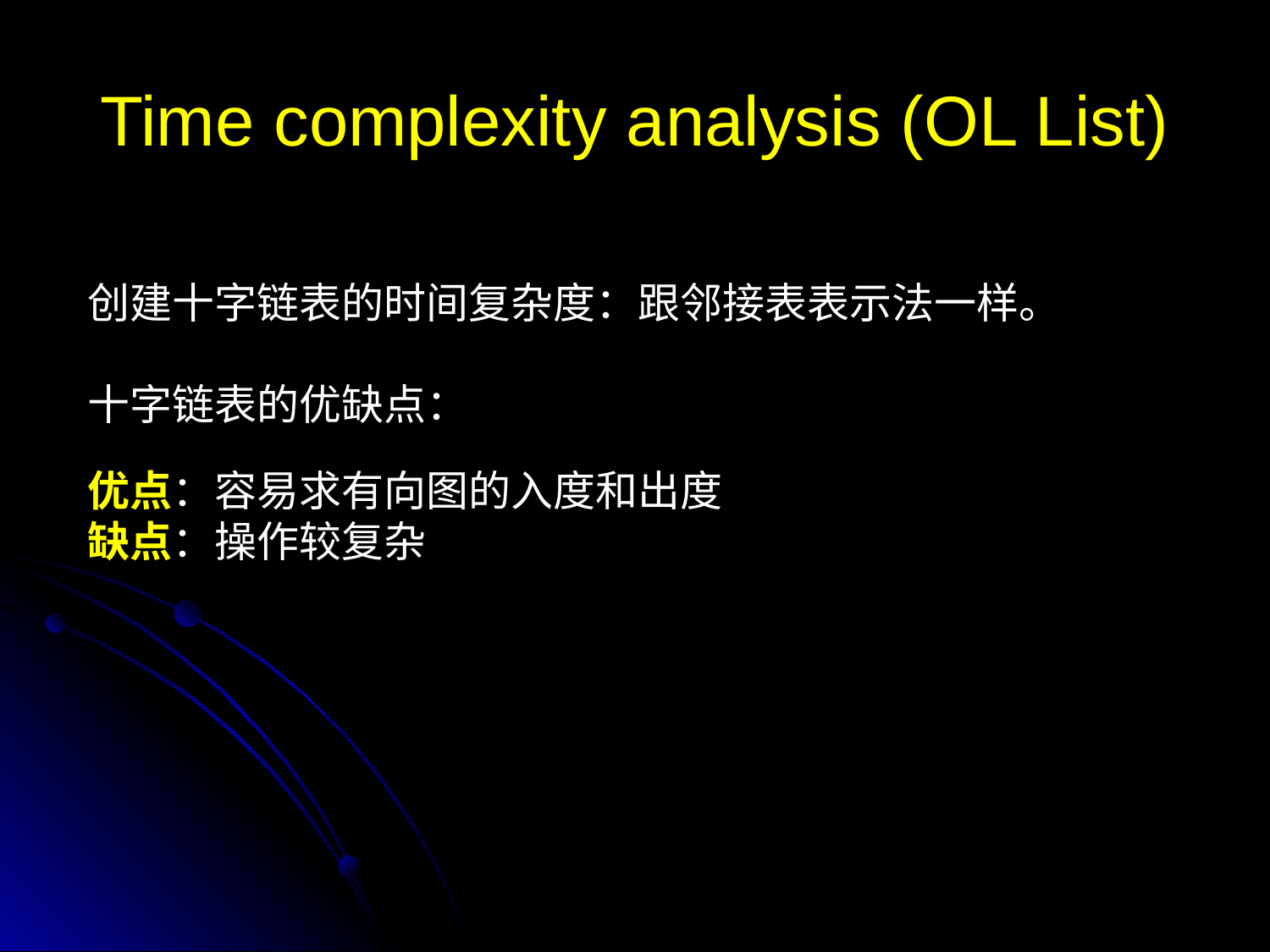

# Time complexity analysis (OL List)
创建十字链表的时间复杂度：跟邻接表表示法一样。

十字链表的优缺点：
优点：容易求有向图的入度和出度
缺点：操作较复杂